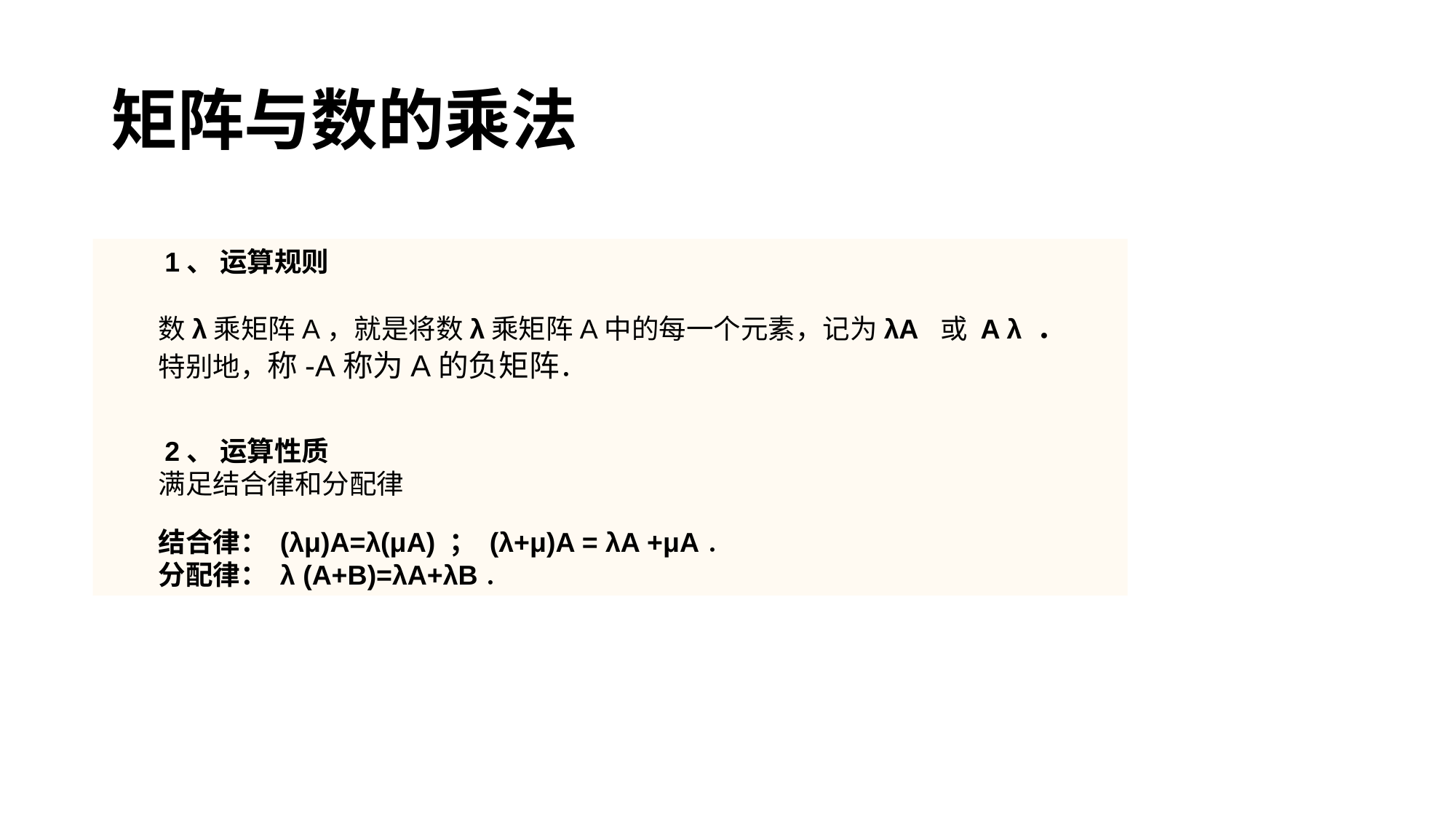

# 矩阵与数的乘法
　　1、 运算规则
　　数λ乘矩阵A，就是将数λ乘矩阵A中的每一个元素，记为λA  或 A λ ．
　　特别地，称-A称为A的负矩阵．

　　2、 运算性质 
　　满足结合律和分配律
　　结合律： (λμ)A=λ(μA) ； (λ+μ)A = λA +μA．
　　分配律： λ (A+B)=λA+λB．